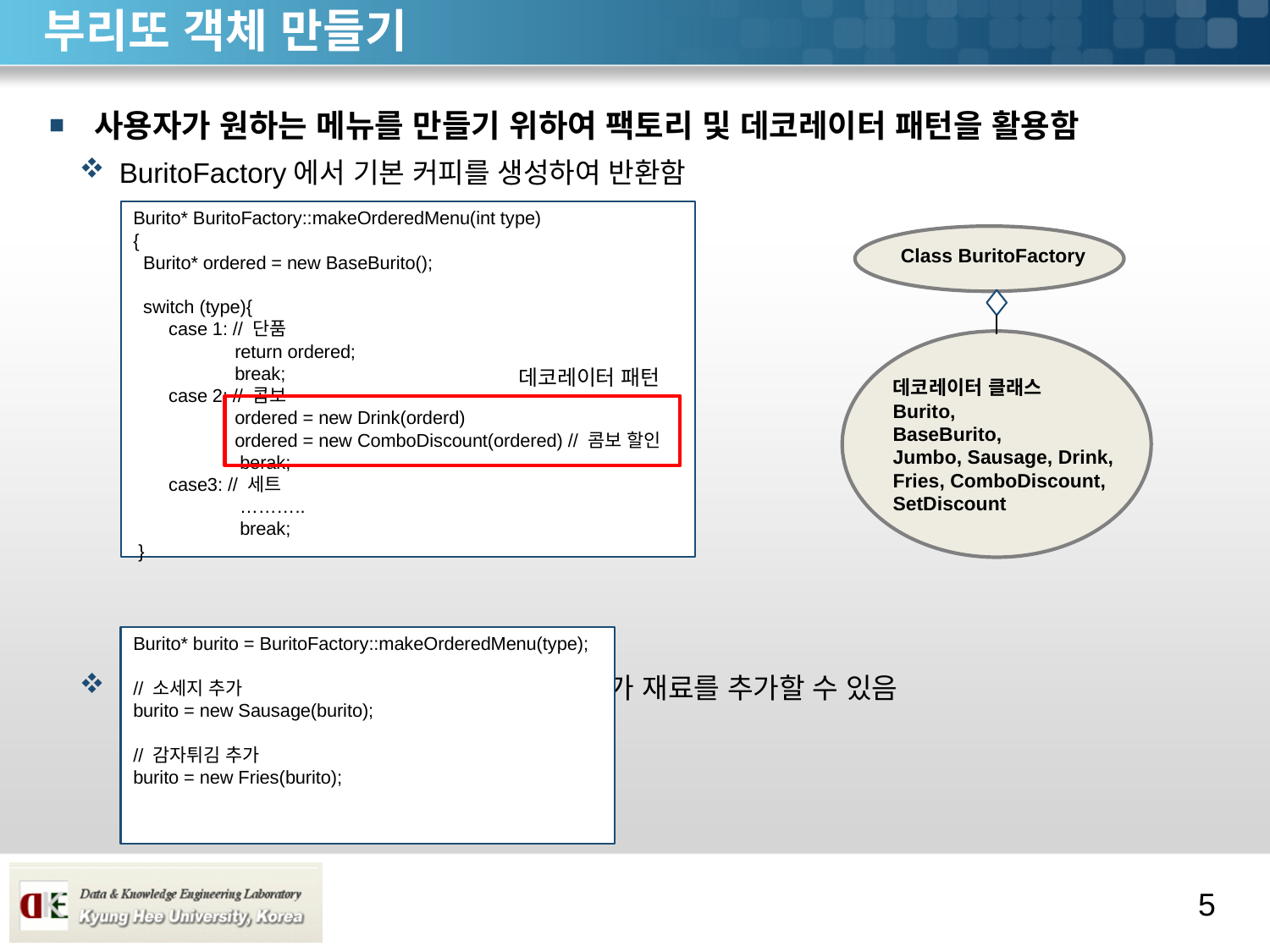

# 부리또 객체 만들기
사용자가 원하는 메뉴를 만들기 위하여 팩토리 및 데코레이터 패턴을 활용함
BuritoFactory에서 기본 커피를 생성하여 반환함

BuritoFactory에서 반환 받은 부리또에 추가 재료를 추가할 수 있음

Burito* BuritoFactory::makeOrderedMenu(int type)
{
  Burito* ordered = new BaseBurito();

  switch (type){
       case 1: // 단품
                    return ordered;
                    break;
       case 2: // 콤보
                    ordered = new Drink(orderd)
                    ordered = new ComboDiscount(ordered) // 콤보 할인
                     berak;
       case3: // 세트
                     ………..
                     break;
 }

Class BuritoFactory

데코레이터 클래스
Burito,
BaseBurito,
Jumbo, Sausage, Drink,
Fries, ComboDiscount,
SetDiscount

데코레이터 패턴

Burito* burito = BuritoFactory::makeOrderedMenu(type);

// 소세지 추가
burito = new Sausage(burito);

// 감자튀김 추가
burito = new Fries(burito);